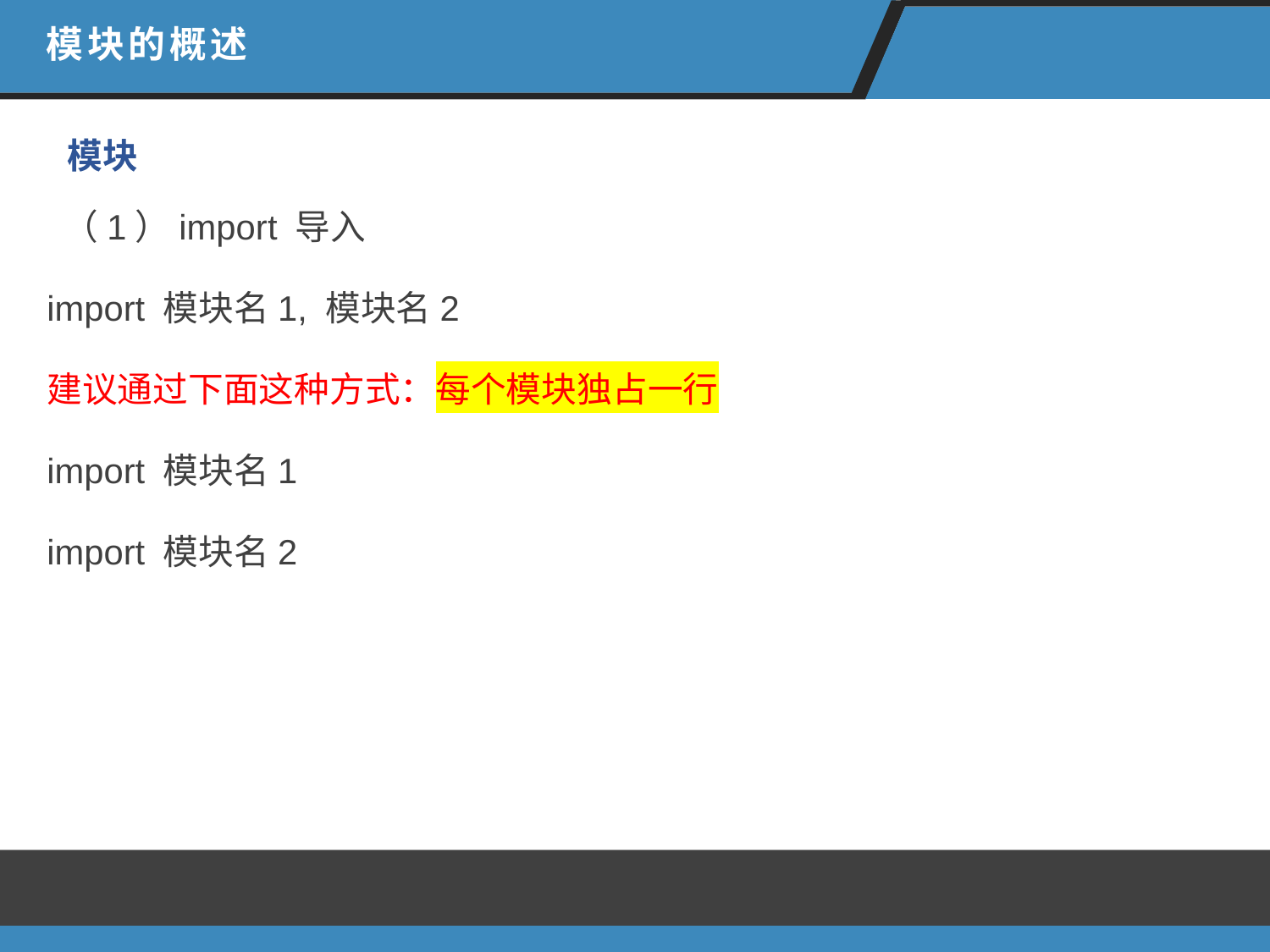

模块的概述

模块
 （1）import 导入
import 模块名1, 模块名2
建议通过下面这种方式：每个模块独占一行
import 模块名1
import 模块名2